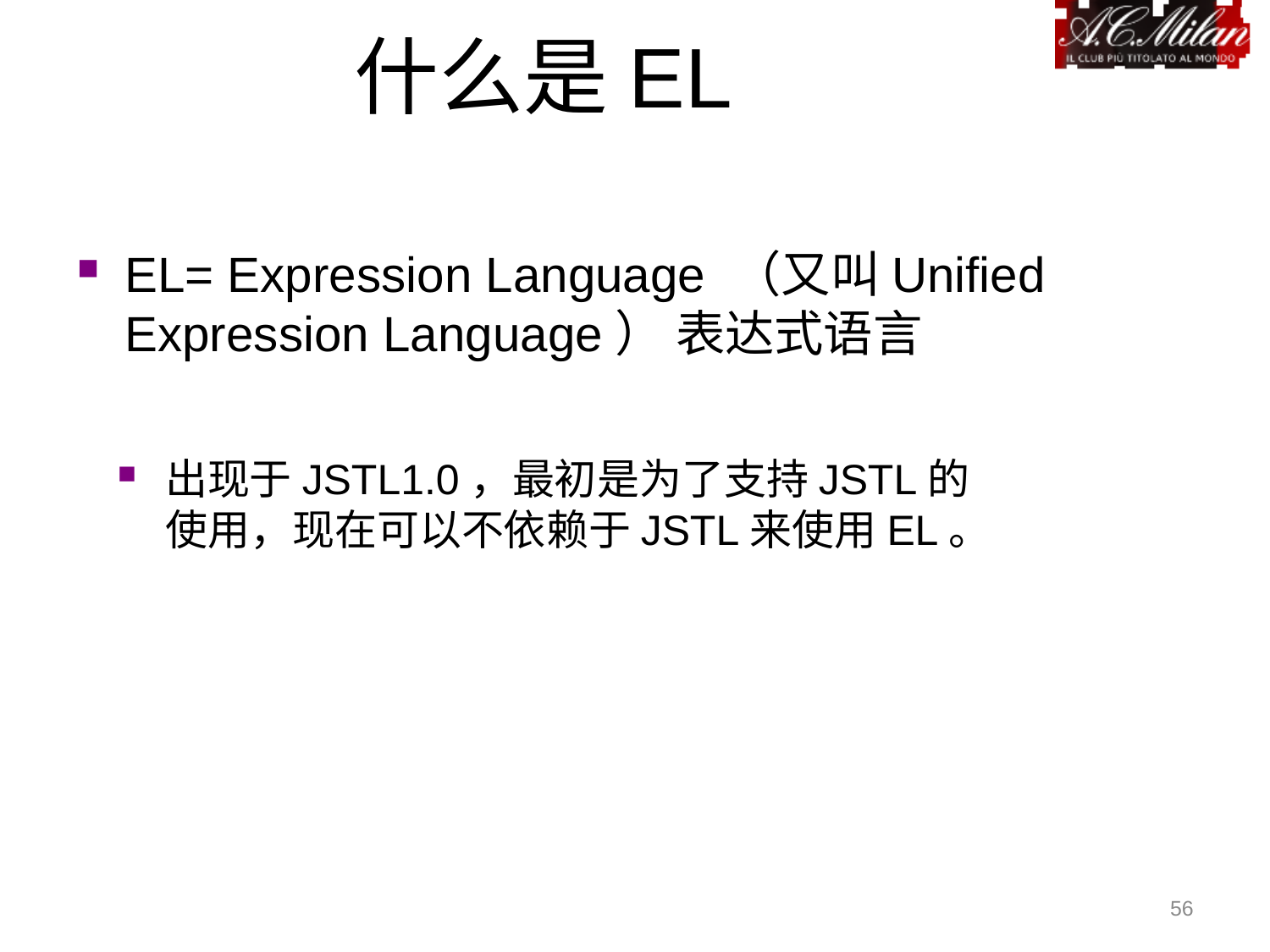

什么是EL
EL= Expression Language （又叫Unified Expression Language） 表达式语言
出现于JSTL1.0，最初是为了支持JSTL的使用，现在可以不依赖于JSTL来使用EL。
56